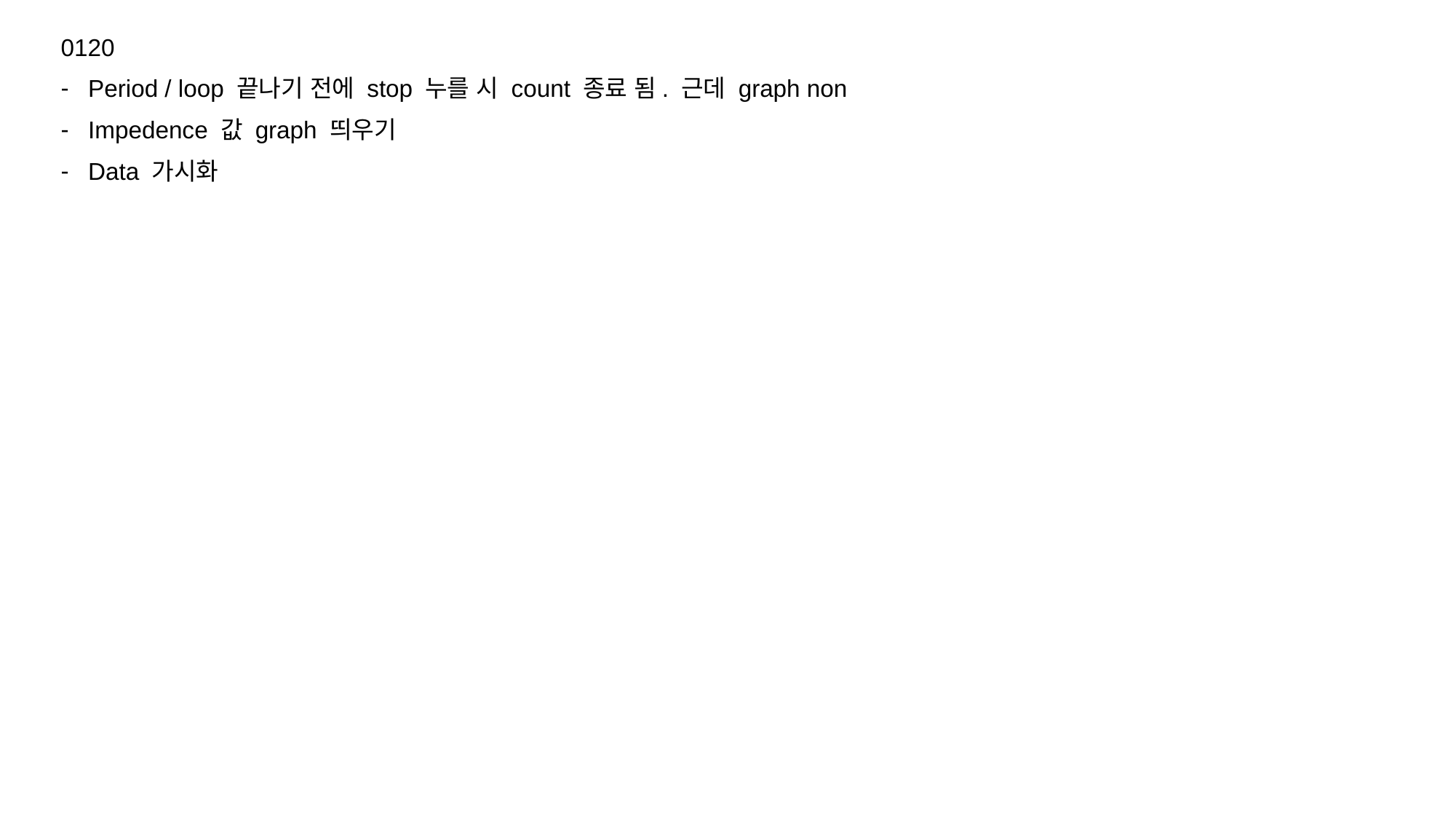

0120
Period / loop 끝나기 전에 stop 누를 시 count 종료 됨. 근데 graph non
Impedence 값 graph 띄우기
Data 가시화